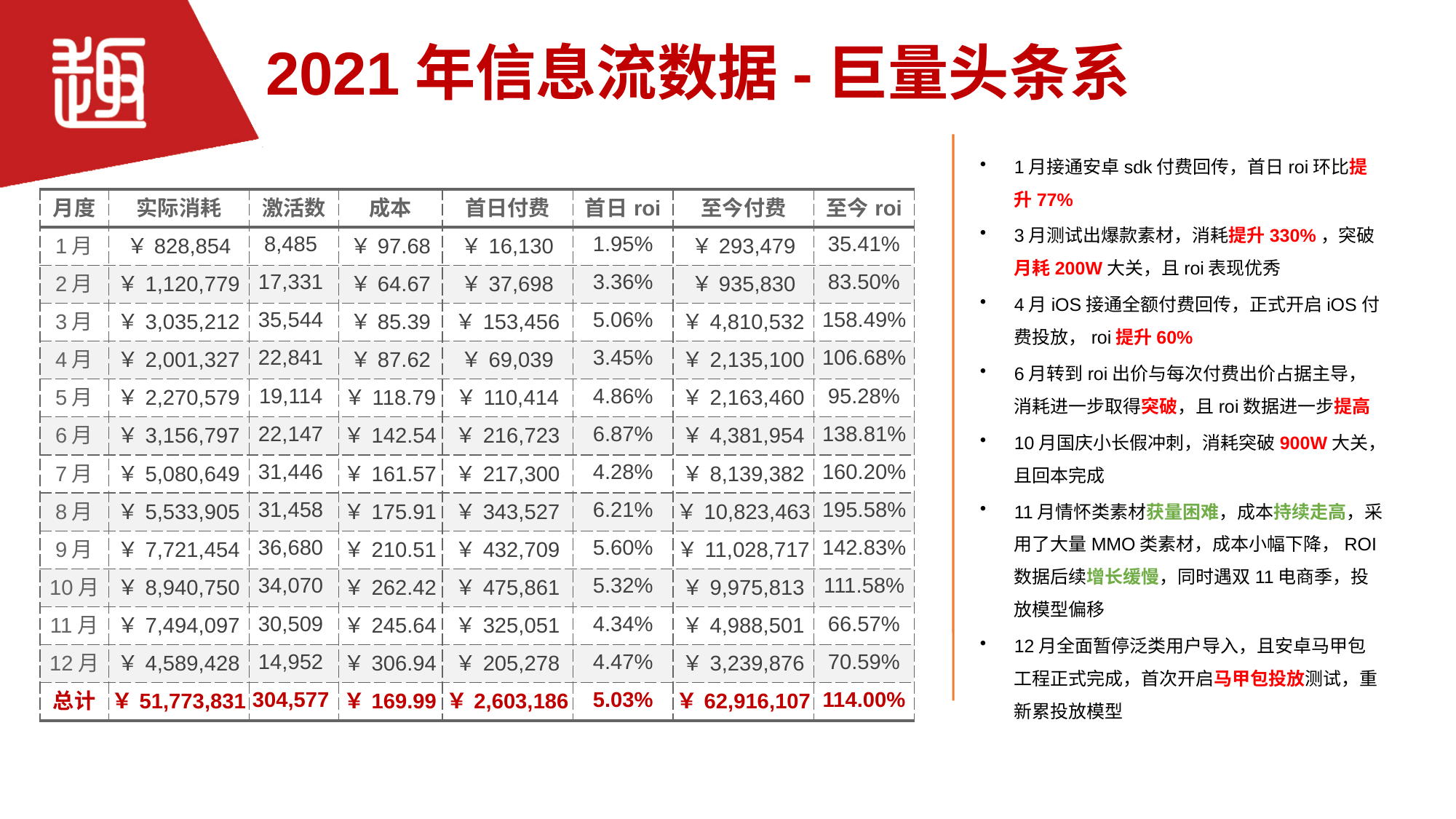

2021年信息流数据-巨量头条系
1月接通安卓sdk付费回传，首日roi环比提升77%
3月测试出爆款素材，消耗提升330%，突破月耗200W大关，且roi表现优秀
4月iOS接通全额付费回传，正式开启iOS付费投放，roi提升60%
6月转到roi出价与每次付费出价占据主导，消耗进一步取得突破，且roi数据进一步提高
10月国庆小长假冲刺，消耗突破900W大关，且回本完成
11月情怀类素材获量困难，成本持续走高，采用了大量MMO类素材，成本小幅下降，ROI数据后续增长缓慢，同时遇双11电商季，投放模型偏移
12月全面暂停泛类用户导入，且安卓马甲包工程正式完成，首次开启马甲包投放测试，重新累投放模型
| 月度 | 实际消耗 | 激活数 | 成本 | 首日付费 | 首日roi | 至今付费 | 至今roi |
| --- | --- | --- | --- | --- | --- | --- | --- |
| 1月 | ￥828,854 | 8,485 | ￥97.68 | ￥16,130 | 1.95% | ￥293,479 | 35.41% |
| 2月 | ￥1,120,779 | 17,331 | ￥64.67 | ￥37,698 | 3.36% | ￥935,830 | 83.50% |
| 3月 | ￥3,035,212 | 35,544 | ￥85.39 | ￥153,456 | 5.06% | ￥4,810,532 | 158.49% |
| 4月 | ￥2,001,327 | 22,841 | ￥87.62 | ￥69,039 | 3.45% | ￥2,135,100 | 106.68% |
| 5月 | ￥2,270,579 | 19,114 | ￥118.79 | ￥110,414 | 4.86% | ￥2,163,460 | 95.28% |
| 6月 | ￥3,156,797 | 22,147 | ￥142.54 | ￥216,723 | 6.87% | ￥4,381,954 | 138.81% |
| 7月 | ￥5,080,649 | 31,446 | ￥161.57 | ￥217,300 | 4.28% | ￥8,139,382 | 160.20% |
| 8月 | ￥5,533,905 | 31,458 | ￥175.91 | ￥343,527 | 6.21% | ￥10,823,463 | 195.58% |
| 9月 | ￥7,721,454 | 36,680 | ￥210.51 | ￥432,709 | 5.60% | ￥11,028,717 | 142.83% |
| 10月 | ￥8,940,750 | 34,070 | ￥262.42 | ￥475,861 | 5.32% | ￥9,975,813 | 111.58% |
| 11月 | ￥7,494,097 | 30,509 | ￥245.64 | ￥325,051 | 4.34% | ￥4,988,501 | 66.57% |
| 12月 | ￥4,589,428 | 14,952 | ￥306.94 | ￥205,278 | 4.47% | ￥3,239,876 | 70.59% |
| 总计 | ￥51,773,831 | 304,577 | ￥169.99 | ￥2,603,186 | 5.03% | ￥62,916,107 | 114.00% |